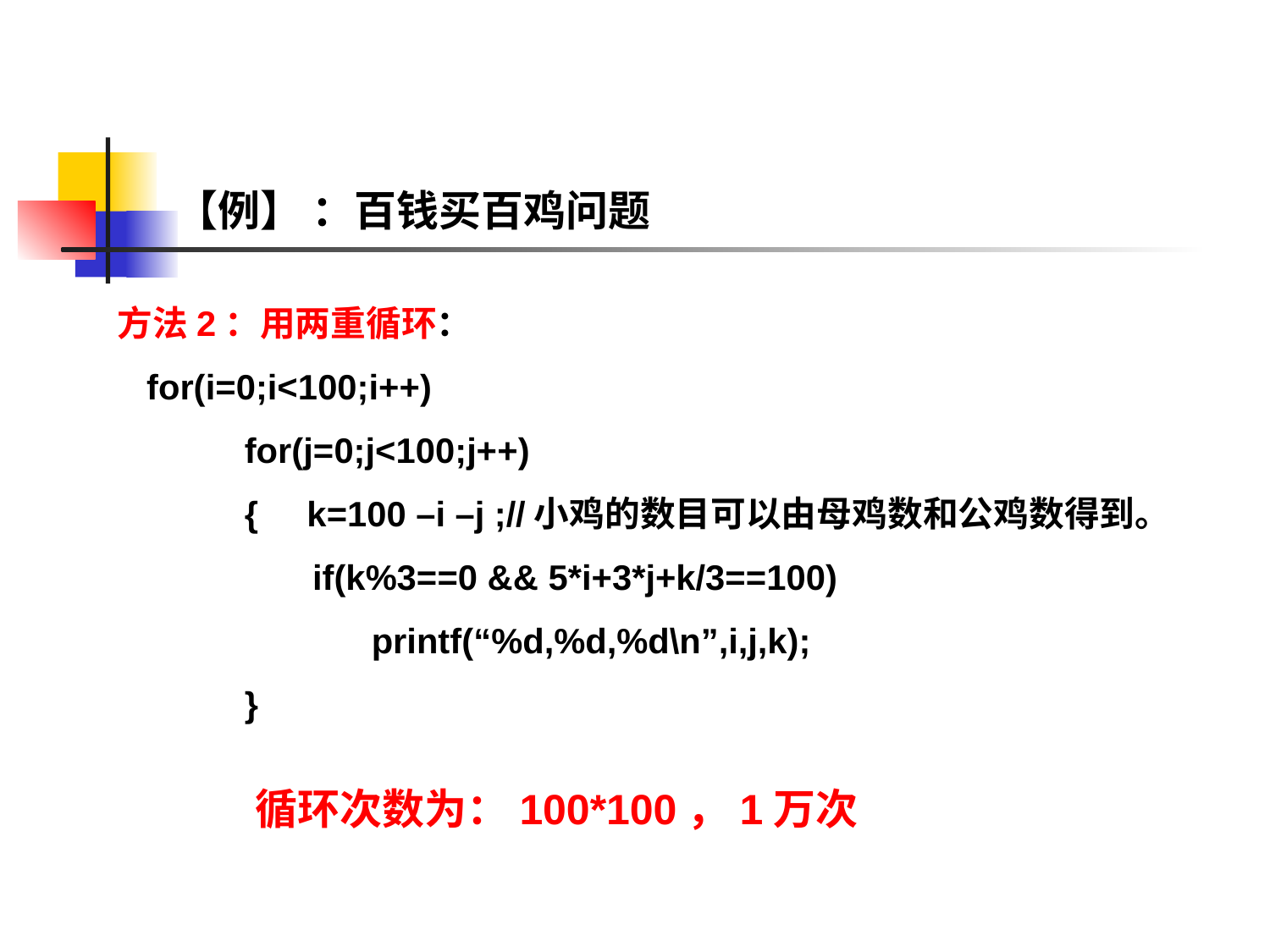

# 【例】 ：百钱买百鸡问题
方法2：用两重循环：
   for(i=0;i<100;i++)
	for(j=0;j<100;j++)
	{     k=100 –i –j ;//小鸡的数目可以由母鸡数和公鸡数得到。
	       if(k%3==0 && 5*i+3*j+k/3==100)
		printf(“%d,%d,%d\n”,i,j,k);
	}
循环次数为：100*100，1万次